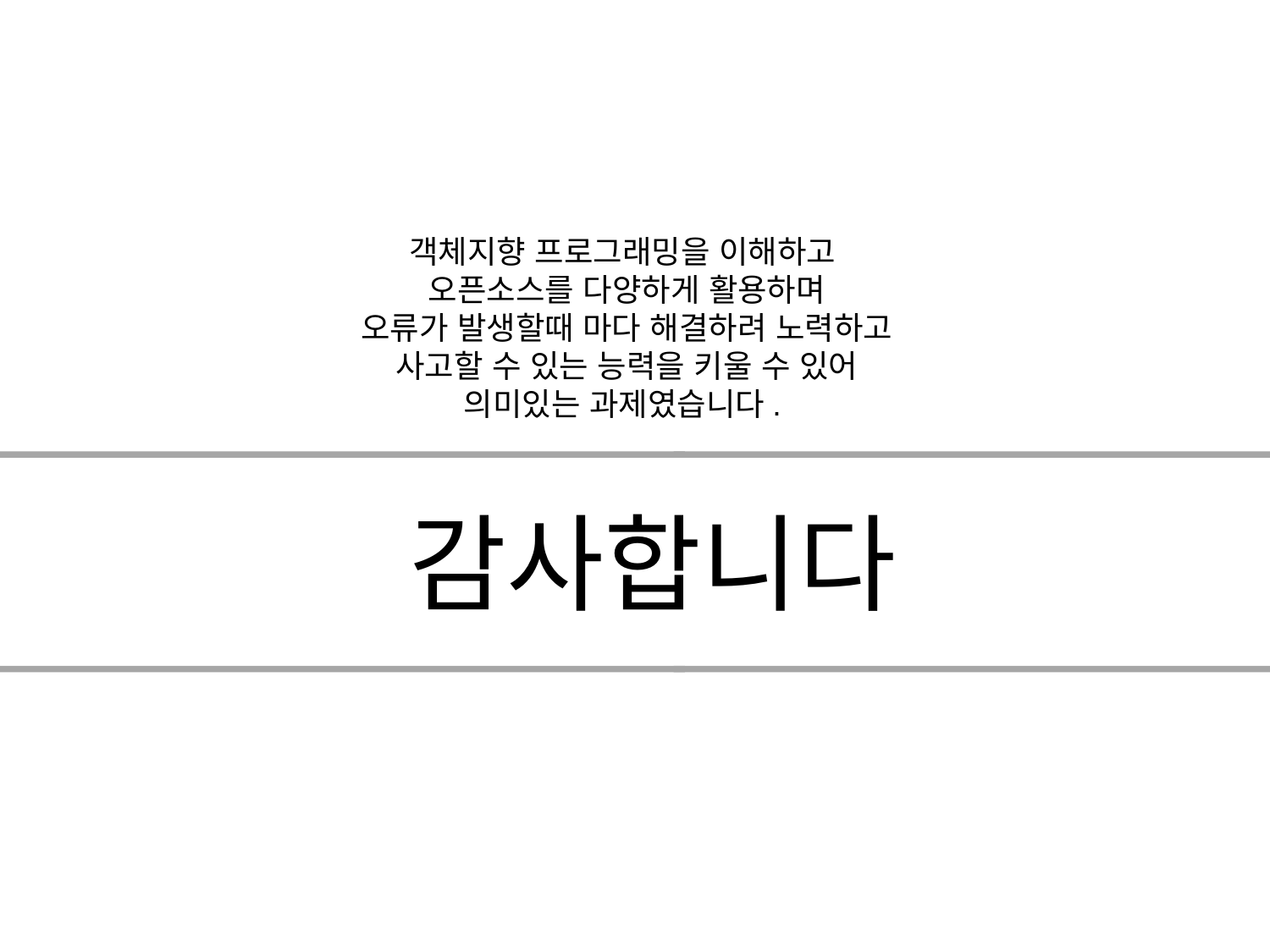

객체지향 프로그래밍을 이해하고
오픈소스를 다양하게 활용하며
오류가 발생할때 마다 해결하려 노력하고
사고할 수 있는 능력을 키울 수 있어
의미있는 과제였습니다.

감사합니다